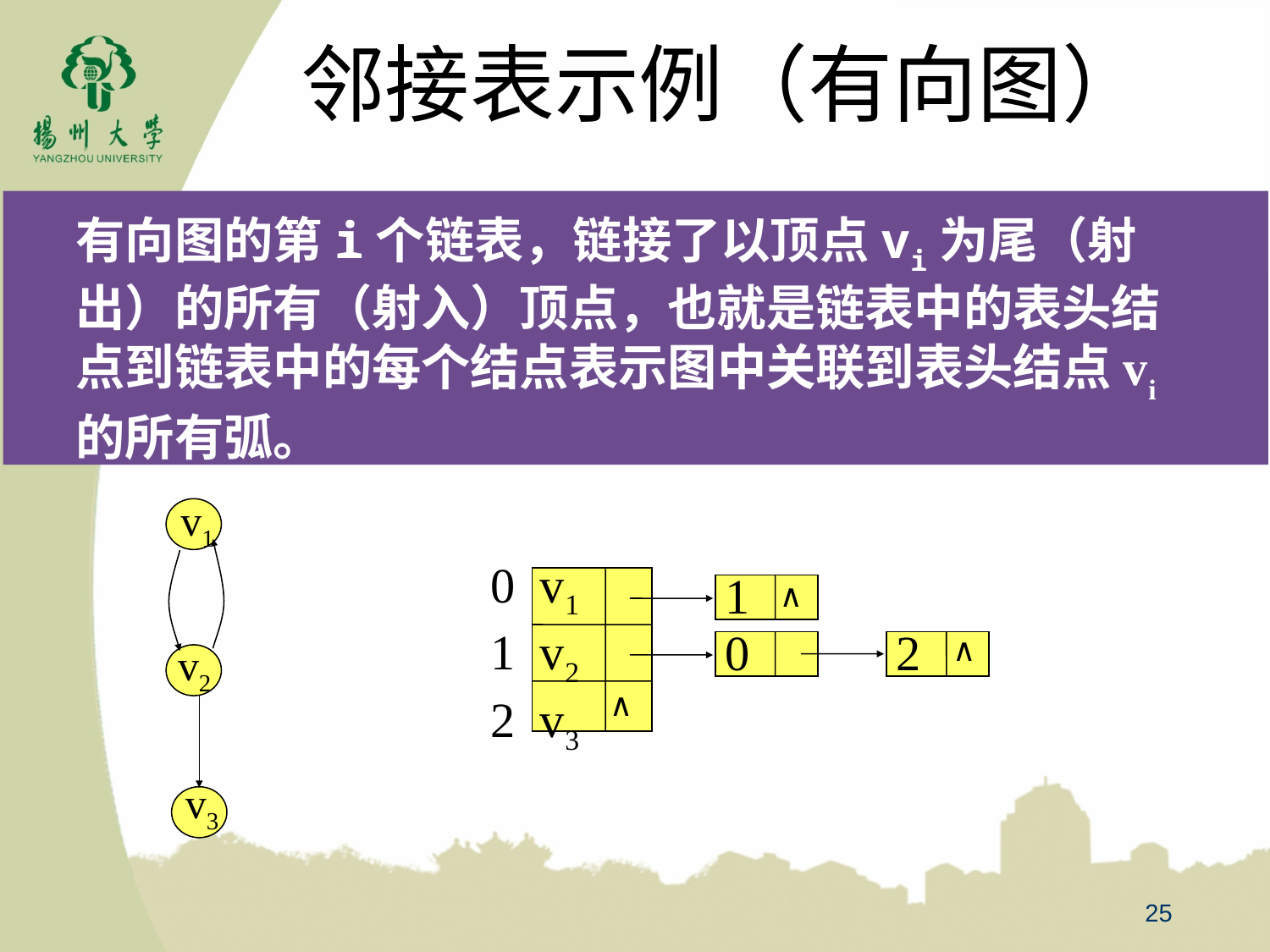

邻接表示例（有向图）

有向图的第i个链表，链接了以顶点vi为尾（射出）的所有（射入）顶点，也就是链表中的表头结点到链表中的每个结点表示图中关联到表头结点vi的所有弧。
v1

v2

v3

0  v1
1  v2
2  v3

1

∧

0
2
∧

∧

25